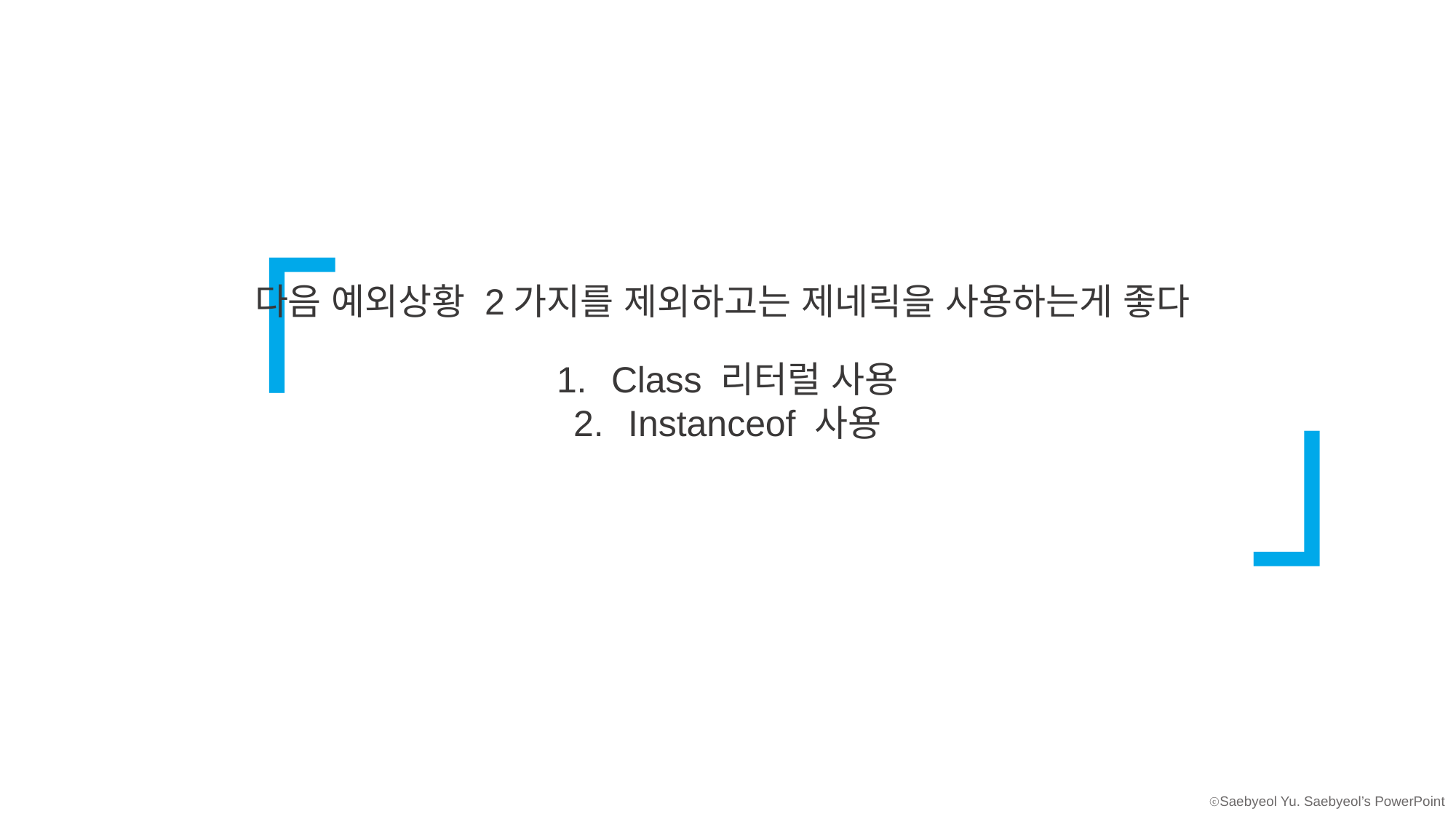

「
」
다음 예외상황 2가지를 제외하고는 제네릭을 사용하는게 좋다
Class 리터럴 사용
Instanceof 사용